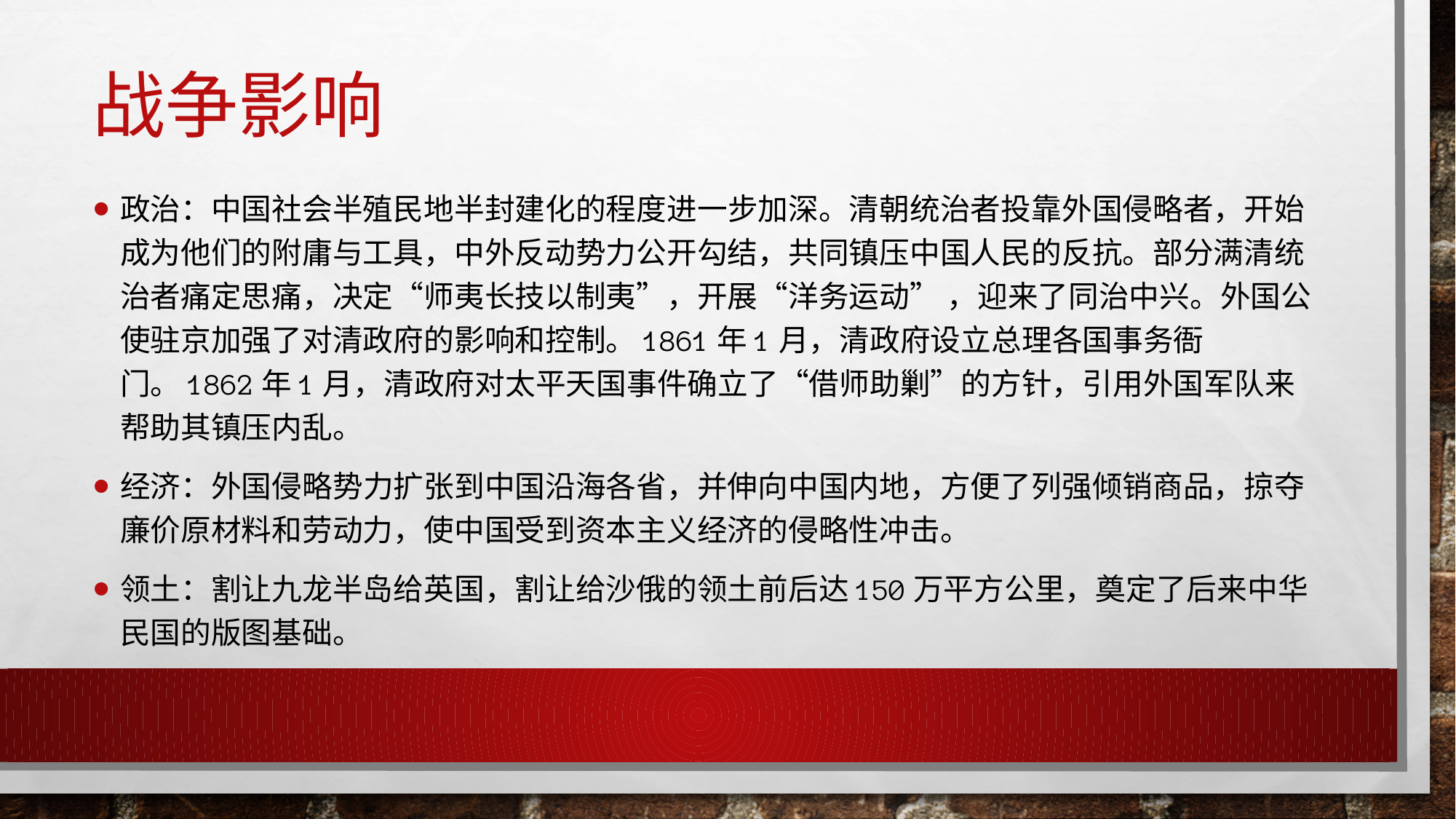

# 战争影响
政治：中国社会半殖民地半封建化的程度进一步加深。清朝统治者投靠外国侵略者，开始成为他们的附庸与工具，中外反动势力公开勾结，共同镇压中国人民的反抗。部分满清统治者痛定思痛，决定“师夷长技以制夷”，开展“洋务运动” ，迎来了同治中兴。外国公使驻京加强了对清政府的影响和控制。1861年1月，清政府设立总理各国事务衙门。1862年1月，清政府对太平天国事件确立了“借师助剿”的方针，引用外国军队来帮助其镇压内乱。
经济：外国侵略势力扩张到中国沿海各省，并伸向中国内地，方便了列强倾销商品，掠夺廉价原材料和劳动力，使中国受到资本主义经济的侵略性冲击。
领土：割让九龙半岛给英国，割让给沙俄的领土前后达150万平方公里，奠定了后来中华民国的版图基础。